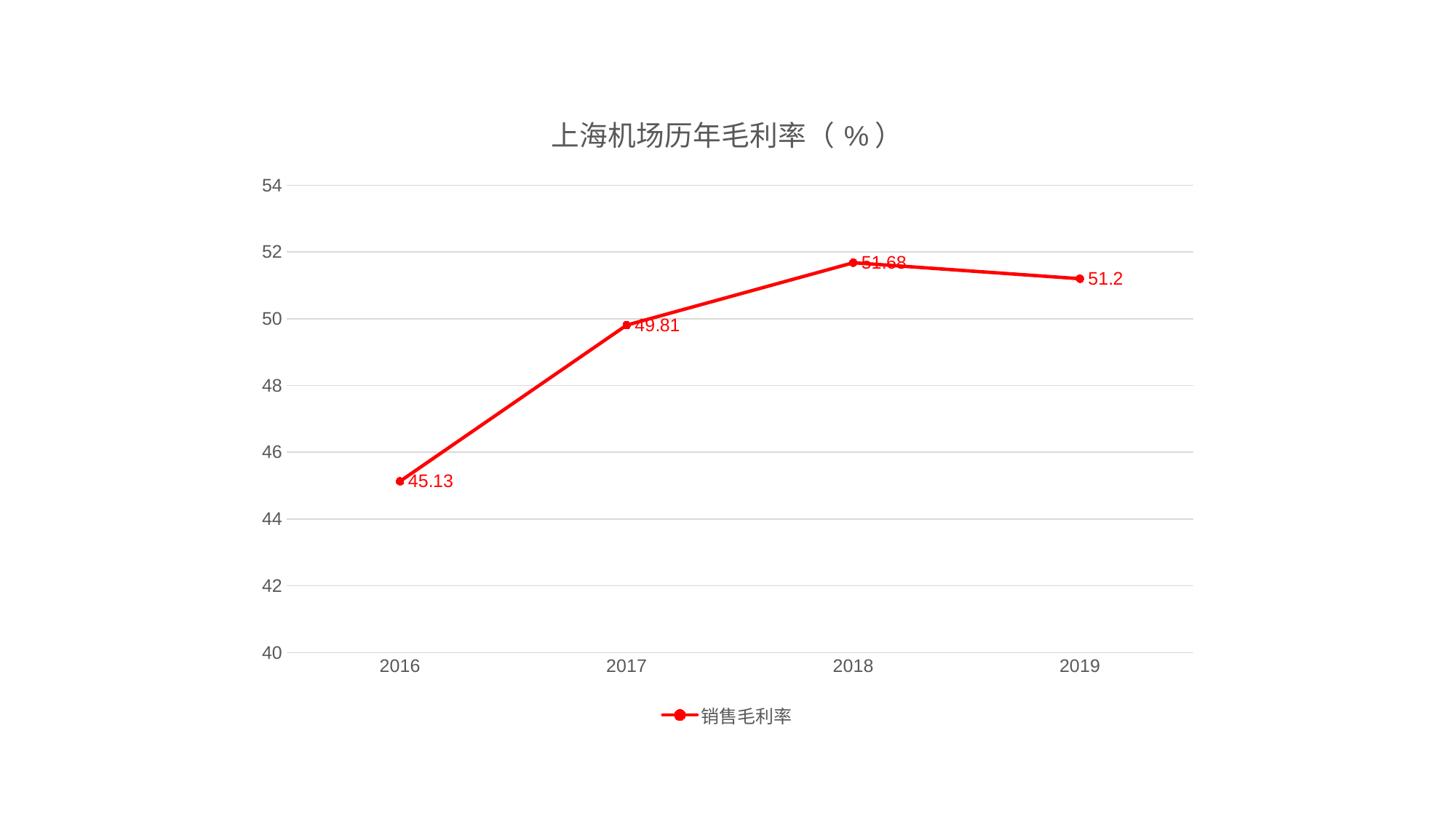

### Chart: 上海机场历年毛利率（%）

| Category | 销售毛利率 |
|---|---|
| 2016 | 45.13 |
| 2017 | 49.81 |
| 2018 | 51.68 |
| 2019 | 51.2 |